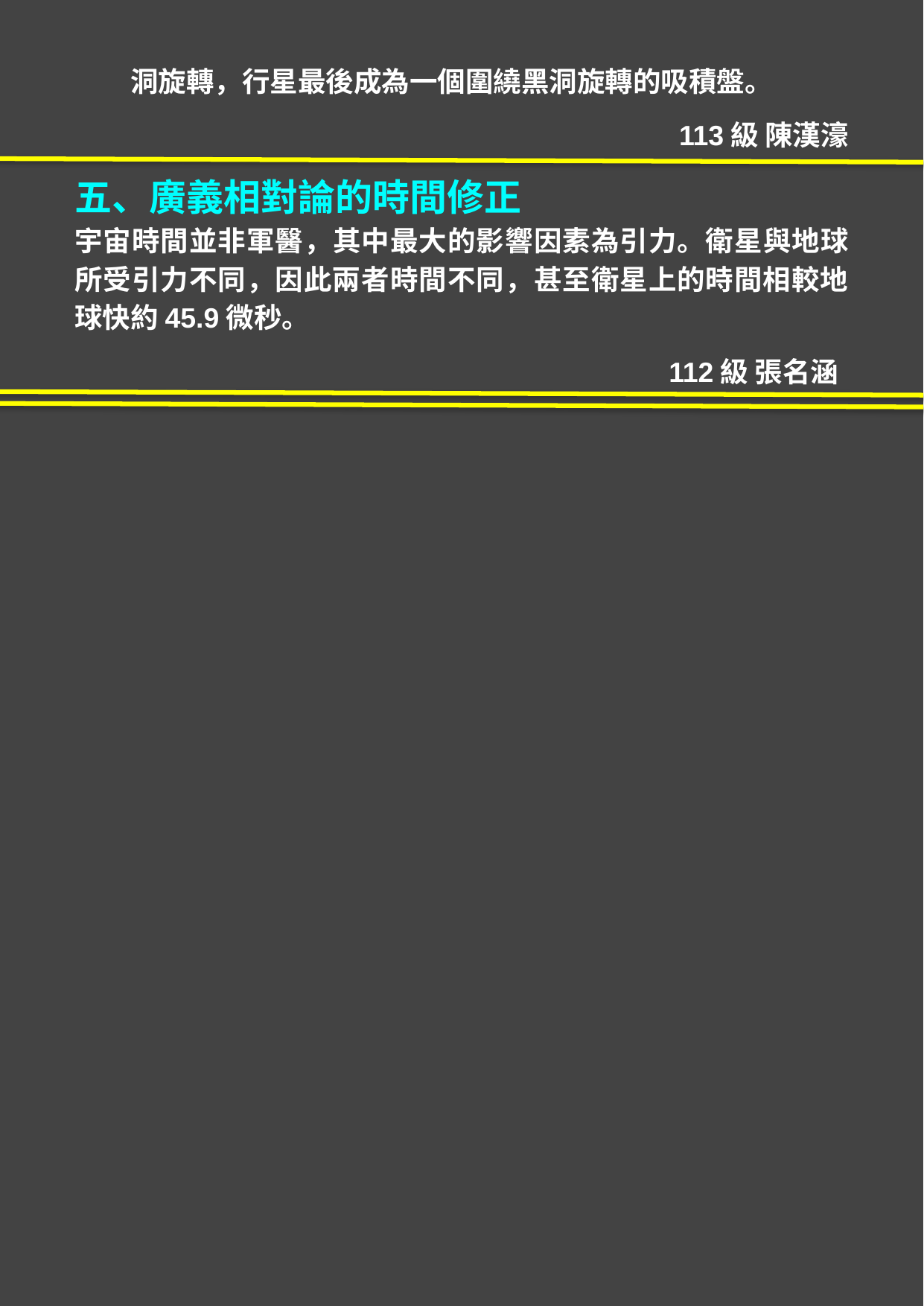

洞旋轉，行星最後成為一個圍繞黑洞旋轉的吸積盤。
113級 陳漢濠
五、廣義相對論的時間修正
宇宙時間並非軍醫，其中最大的影響因素為引力。衛星與地球所受引力不同，因此兩者時間不同，甚至衛星上的時間相較地球快約45.9微秒。
                                                                            112級 張名涵